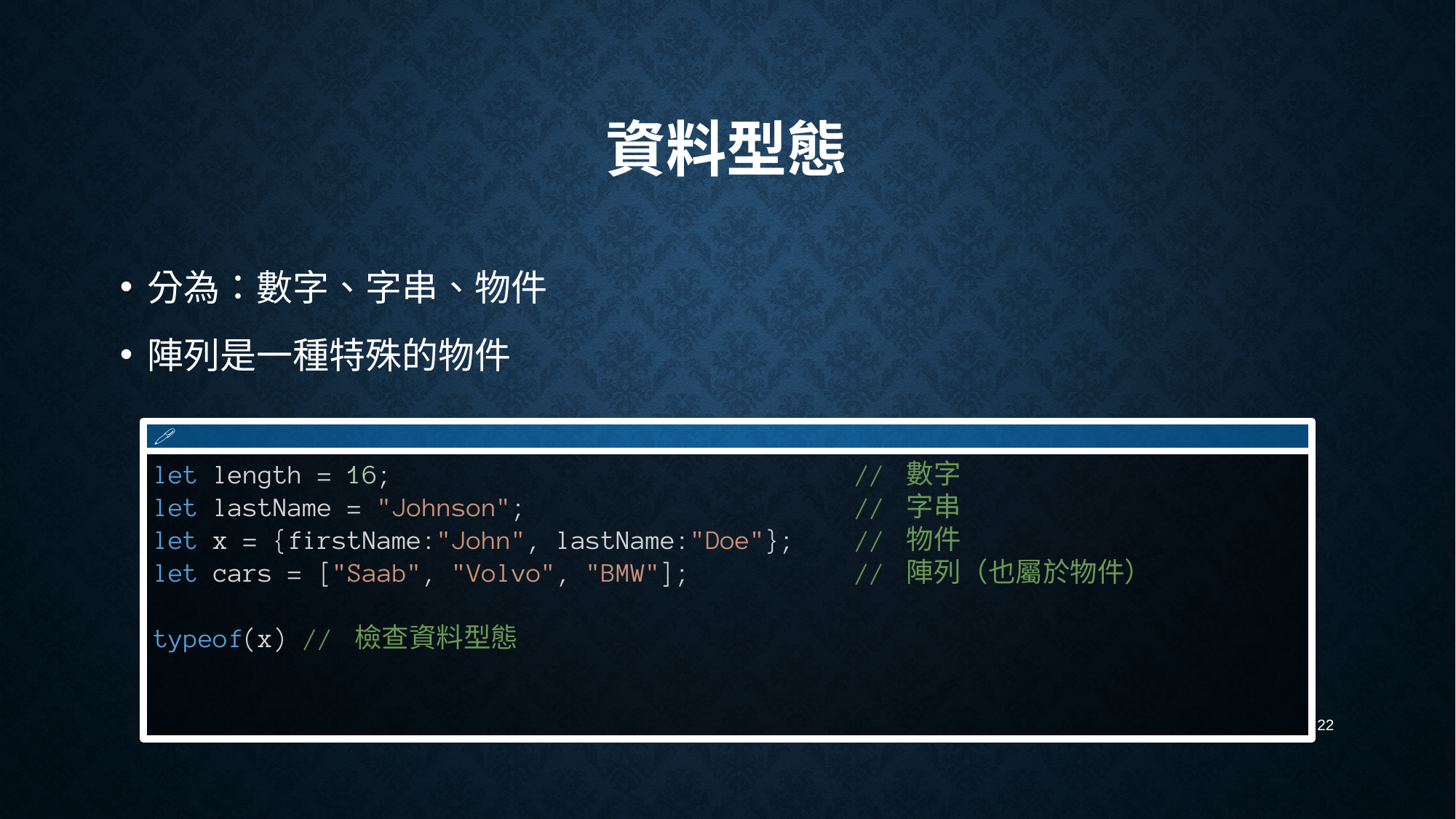

# 資料型態
分為：數字、字串、物件
陣列是一種特殊的物件
🖊
let length = 16;                               // 數字
let lastName = "Johnson";                      // 字串
let x = {firstName:"John", lastName:"Doe"};    // 物件
let cars = ["Saab", "Volvo", "BMW"];           // 陣列（也屬於物件）

typeof(x) // 檢查資料型態

22